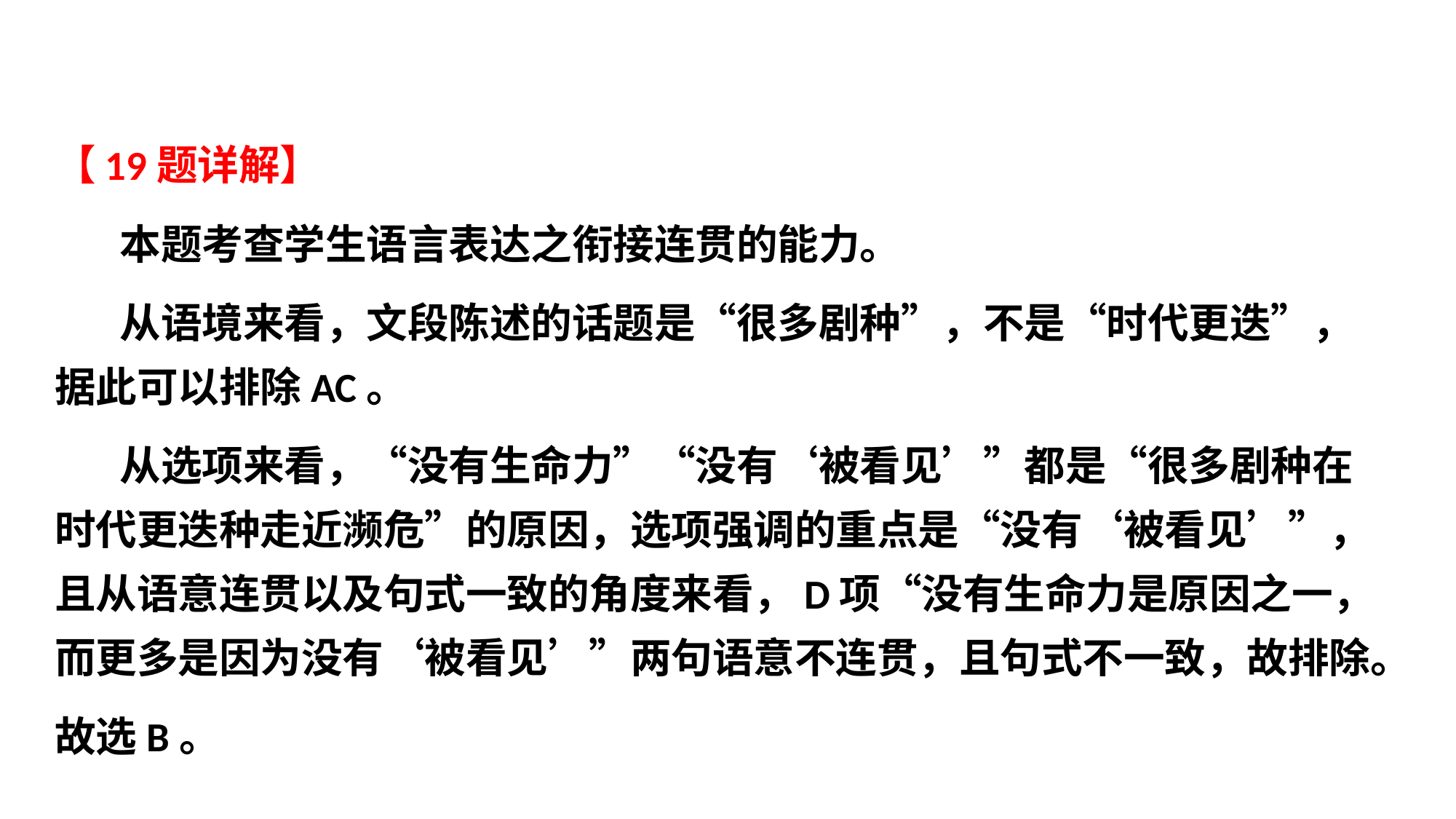

【19题详解】
      本题考查学生语言表达之衔接连贯的能力。
      从语境来看，文段陈述的话题是“很多剧种”，不是“时代更迭”，据此可以排除AC。
      从选项来看，“没有生命力”“没有‘被看见’”都是“很多剧种在时代更迭种走近濒危”的原因，选项强调的重点是“没有‘被看见’”，且从语意连贯以及句式一致的角度来看，D项“没有生命力是原因之一，而更多是因为没有‘被看见’”两句语意不连贯，且句式不一致，故排除。
故选B。